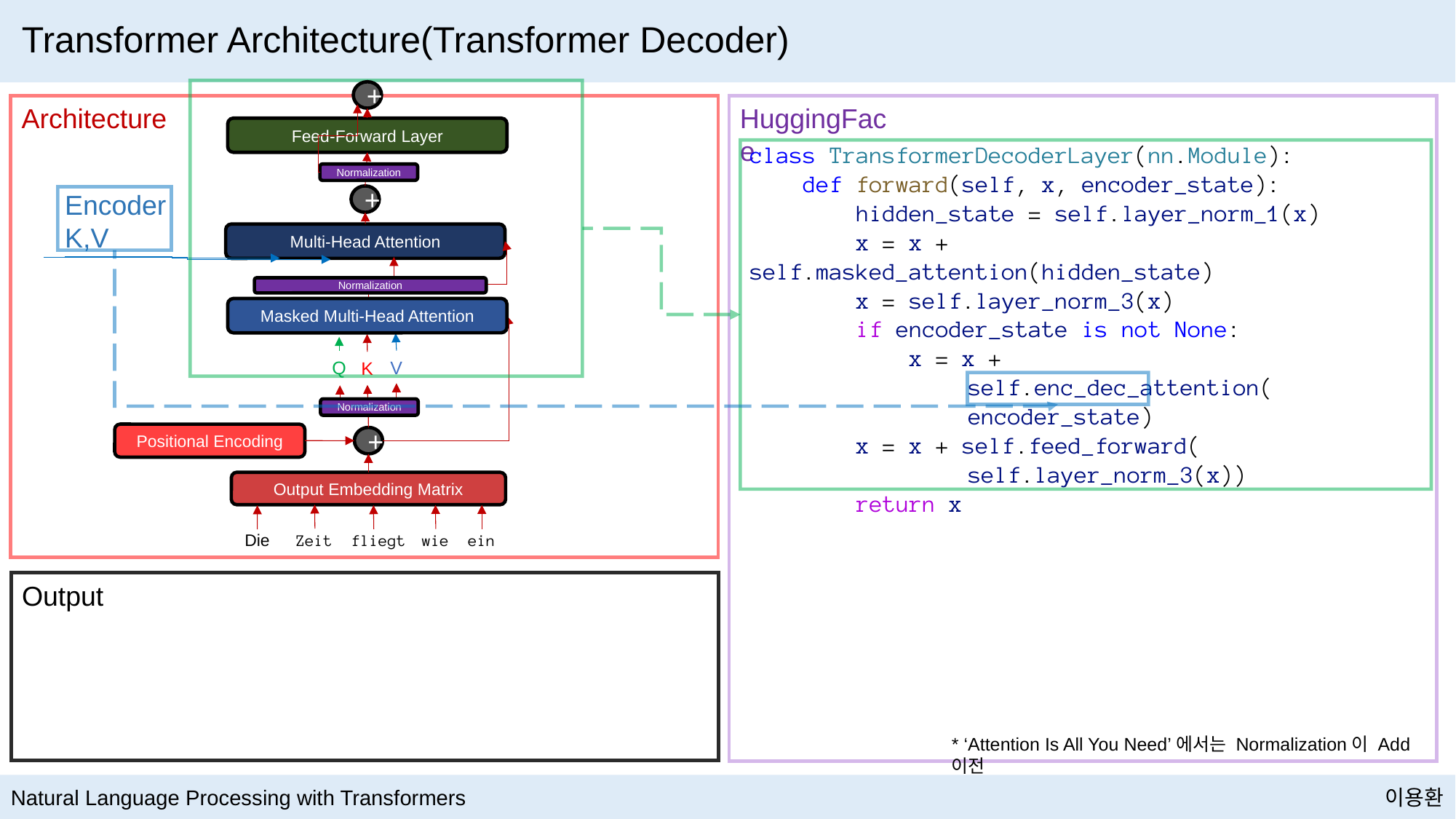

# Transformer Architecture(Transformer Decoder)

+

Architecture
HuggingFace

Feed-Forward Layer
class TransformerDecoderLayer(nn.Module):
    def forward(self, x, encoder_state):
        hidden_state = self.layer_norm_1(x)
        x = x + self.masked_attention(hidden_state)
        x = self.layer_norm_3(x)
        if encoder_state is not None:
            x = x +
		self.enc_dec_attention(
		encoder_state)
        x = x + self.feed_forward(
		self.layer_norm_3(x))
        return x

Normalization
Encoder K,V
+

Multi-Head Attention
Normalization
Masked Multi-Head Attention
Q
V
K

Normalization
Positional Encoding
+
Output Embedding Matrix
Die
Zeit
fliegt
wie
ein

Output
* ‘Attention Is All You Need’에서는 Normalization이 Add 이전